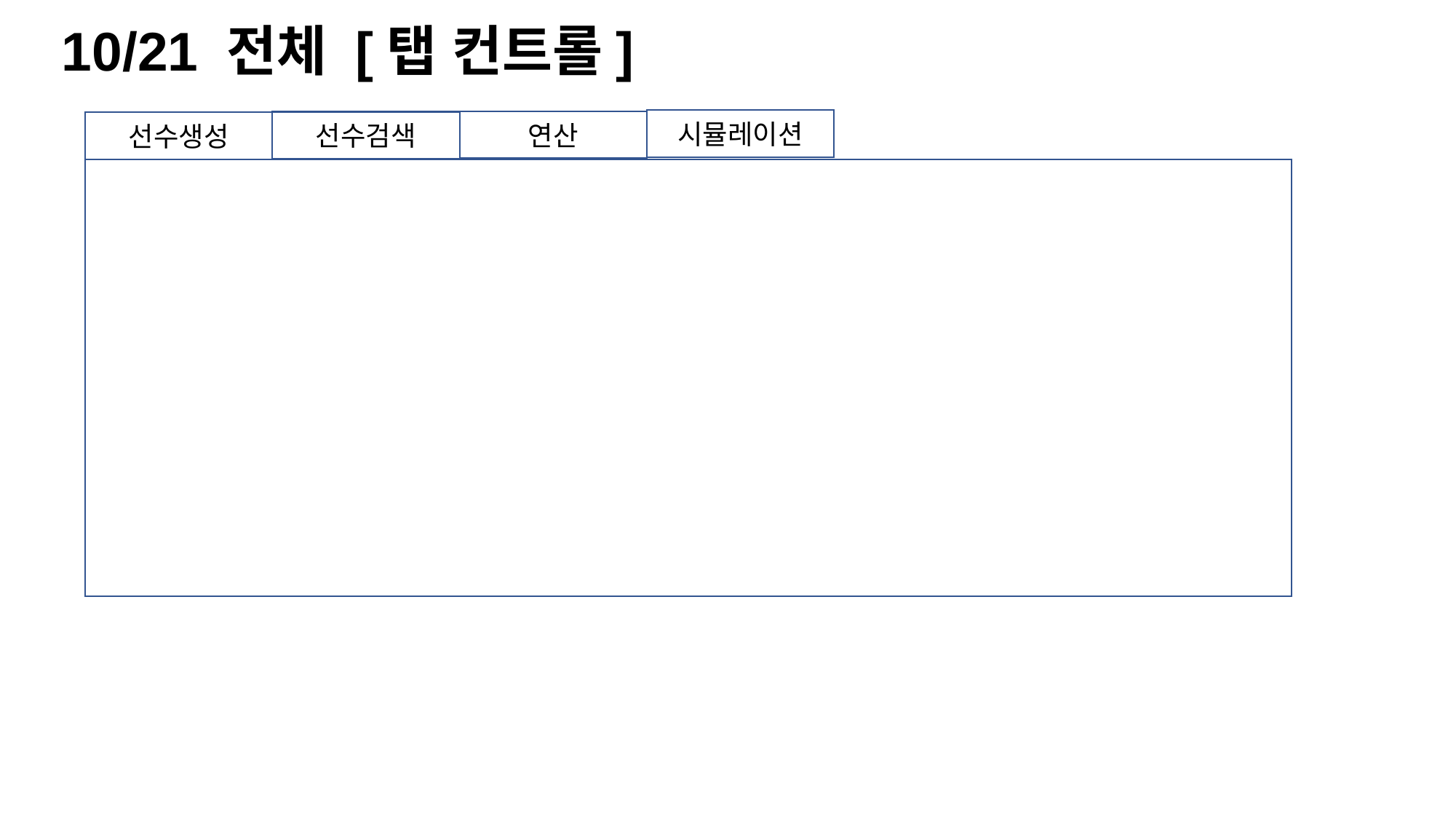

10/21 전체 [탭 컨트롤]
시뮬레이션
연산
선수검색
선수생성